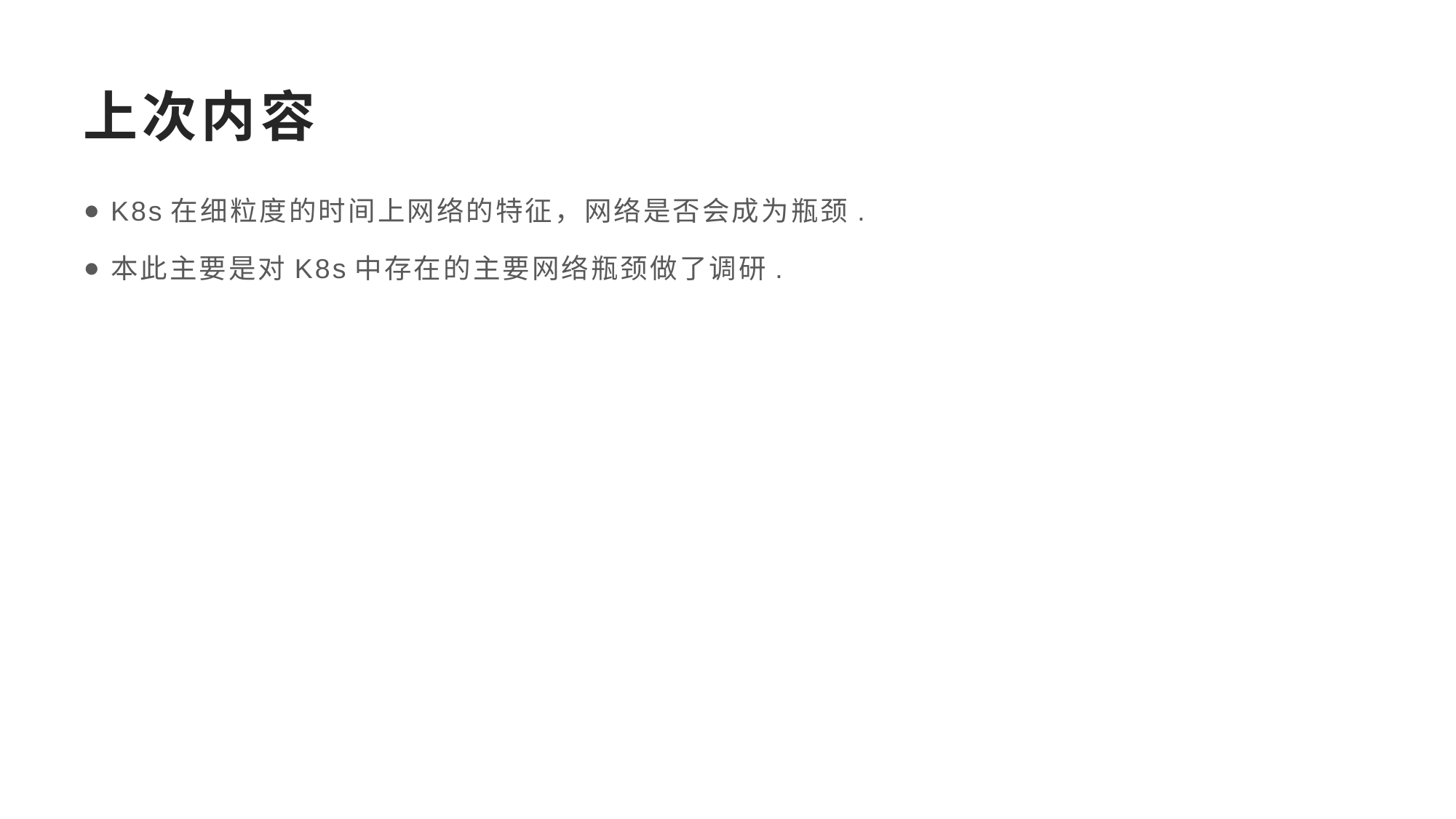

# 上次内容
K8s在细粒度的时间上网络的特征，网络是否会成为瓶颈.
本此主要是对K8s中存在的主要网络瓶颈做了调研.